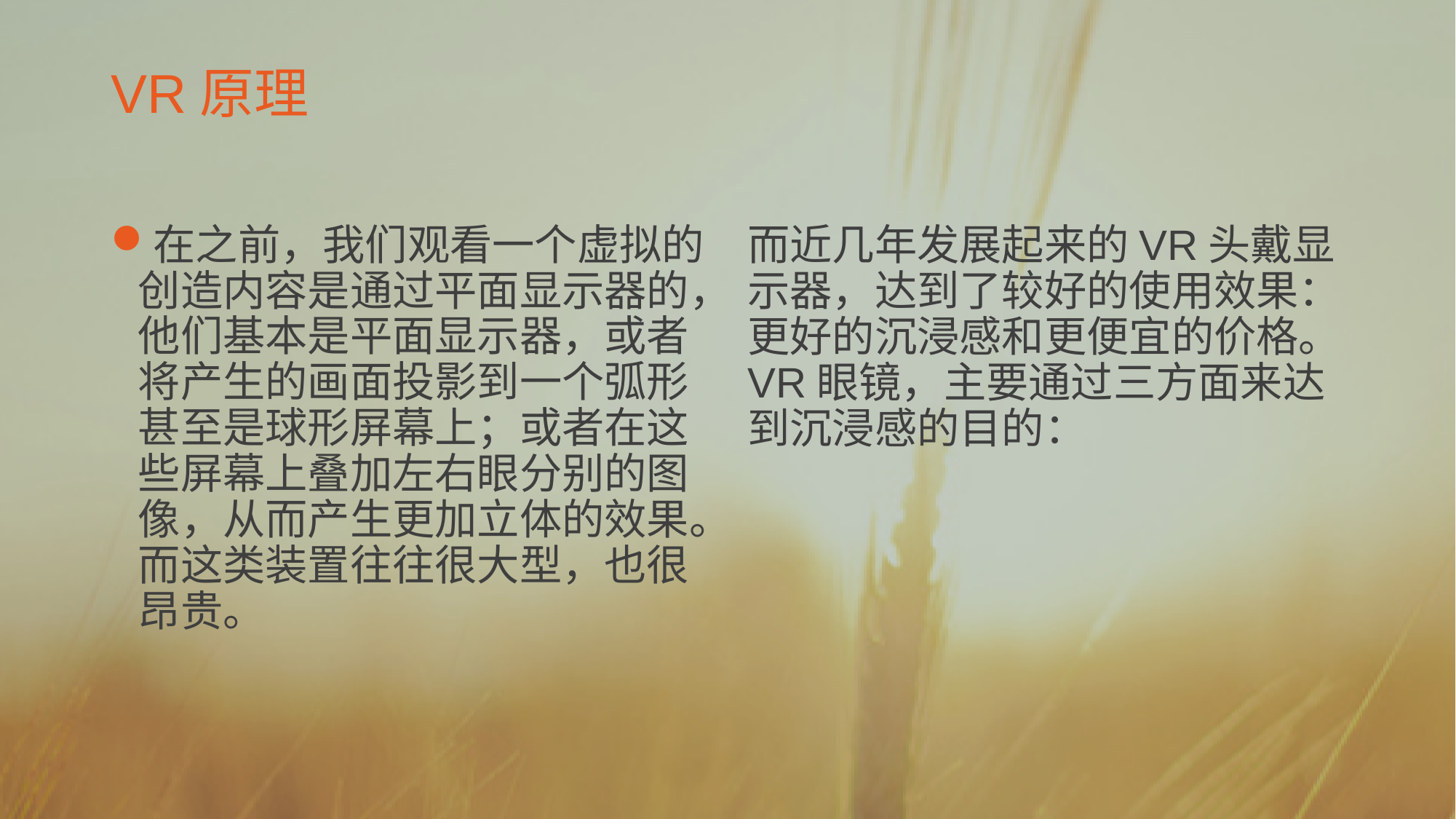

# VR原理
在之前，我们观看一个虚拟的创造内容是通过平面显示器的，他们基本是平面显示器，或者将产生的画面投影到一个弧形甚至是球形屏幕上；或者在这些屏幕上叠加左右眼分别的图像，从而产生更加立体的效果。而这类装置往往很大型，也很昂贵。

而近几年发展起来的VR头戴显示器，达到了较好的使用效果：更好的沉浸感和更便宜的价格。VR眼镜，主要通过三方面来达到沉浸感的目的：